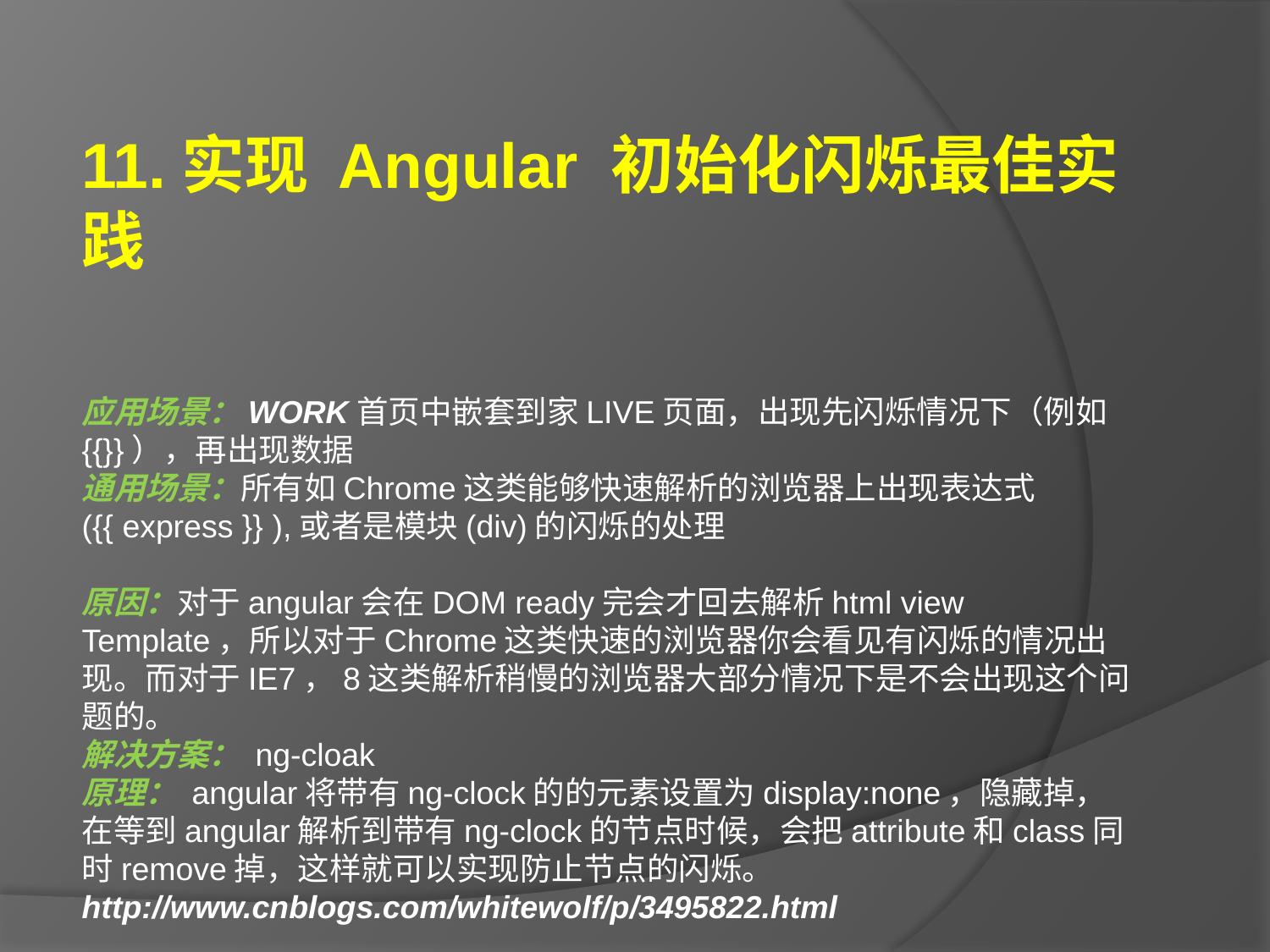

11.实现 Angular 初始化闪烁最佳实践

应用场景：WORK首页中嵌套到家LIVE页面，出现先闪烁情况下（例如{{}}），再出现数据
通用场景：所有如Chrome这类能够快速解析的浏览器上出现表达式({{ express }} ),或者是模块(div)的闪烁的处理

原因：对于angular会在DOM ready完会才回去解析html view Template，所以对于Chrome这类快速的浏览器你会看见有闪烁的情况出现。而对于IE7，8这类解析稍慢的浏览器大部分情况下是不会出现这个问题的。
解决方案： ng-cloak
原理： angular将带有ng-clock的的元素设置为display:none，隐藏掉，在等到angular解析到带有ng-clock的节点时候，会把attribute和class同时remove掉，这样就可以实现防止节点的闪烁。
http://www.cnblogs.com/whitewolf/p/3495822.html